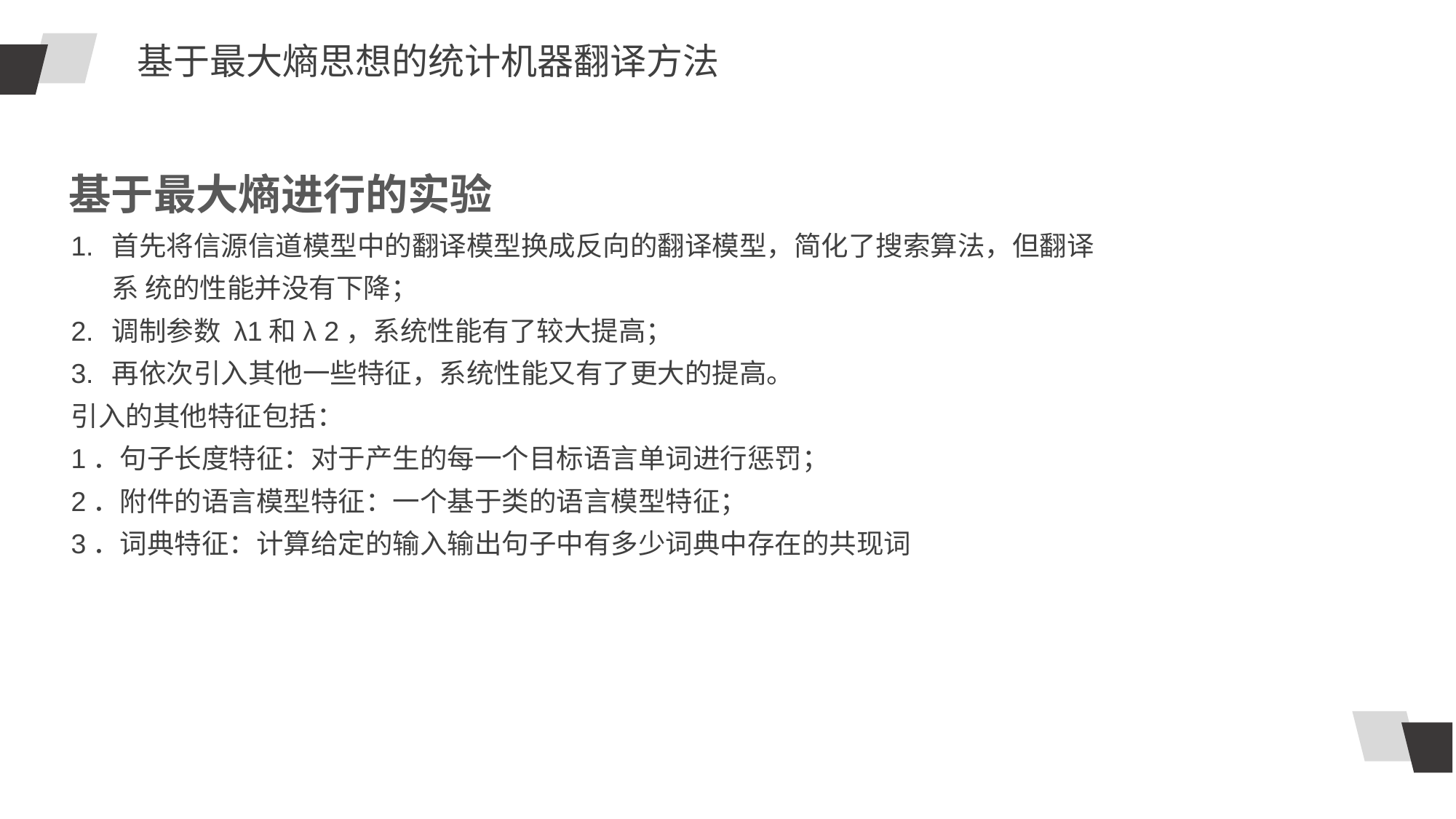

基于最大熵思想的统计机器翻译方法
基于最大熵进行的实验
首先将信源信道模型中的翻译模型换成反向的翻译模型，简化了搜索算法，但翻译系 统的性能并没有下降；
调制参数 λ1和λ 2，系统性能有了较大提高；
再依次引入其他一些特征，系统性能又有了更大的提高。
引入的其他特征包括：
1．句子长度特征：对于产生的每一个目标语言单词进行惩罚；
2．附件的语言模型特征：一个基于类的语言模型特征；
3．词典特征：计算给定的输入输出句子中有多少词典中存在的共现词